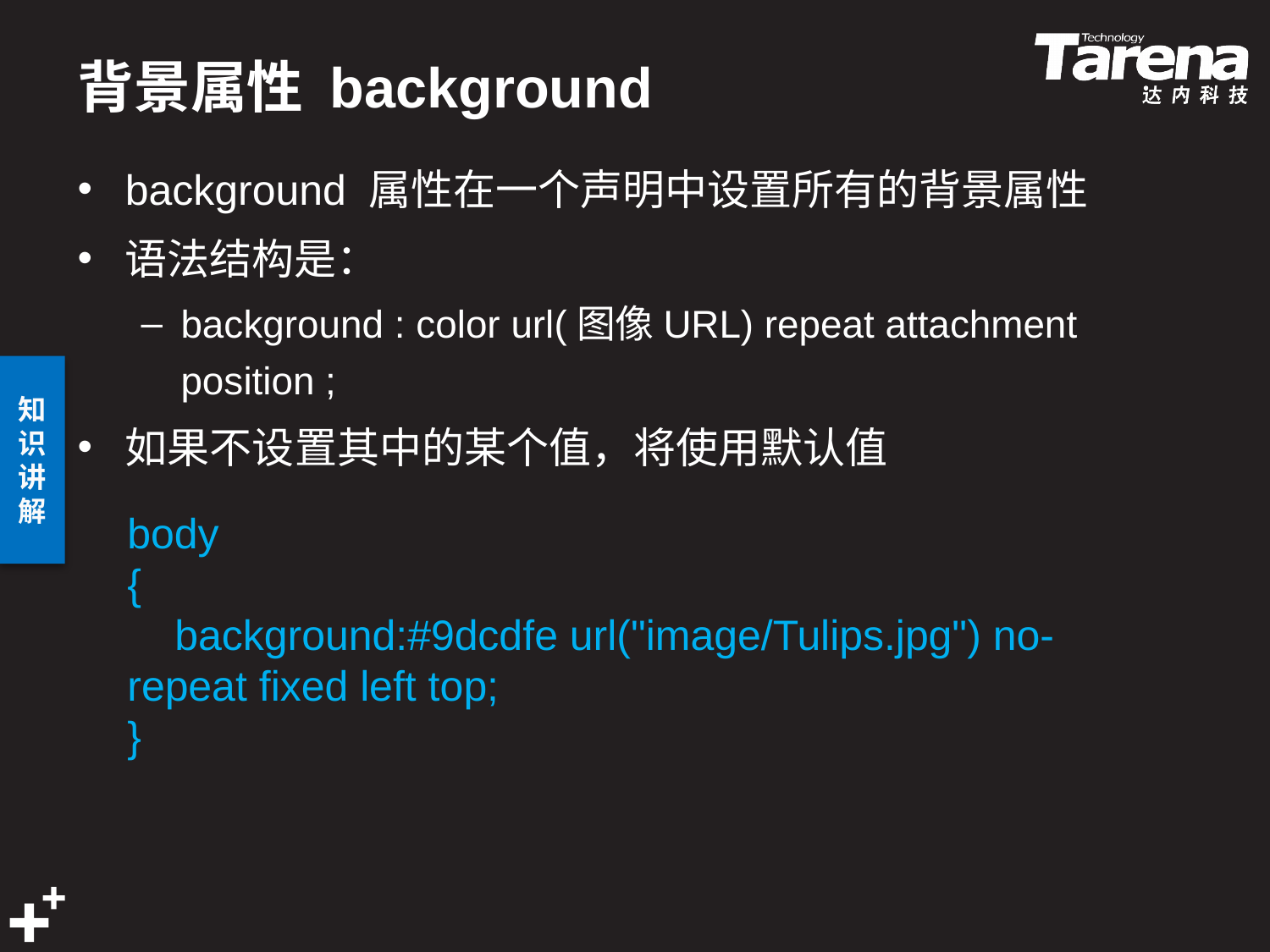

# 背景属性 background
background 属性在一个声明中设置所有的背景属性
语法结构是：
background : color url(图像URL) repeat attachment position ;
如果不设置其中的某个值，将使用默认值
body
{
    background:#9dcdfe url("image/Tulips.jpg") no-repeat fixed left top;
}